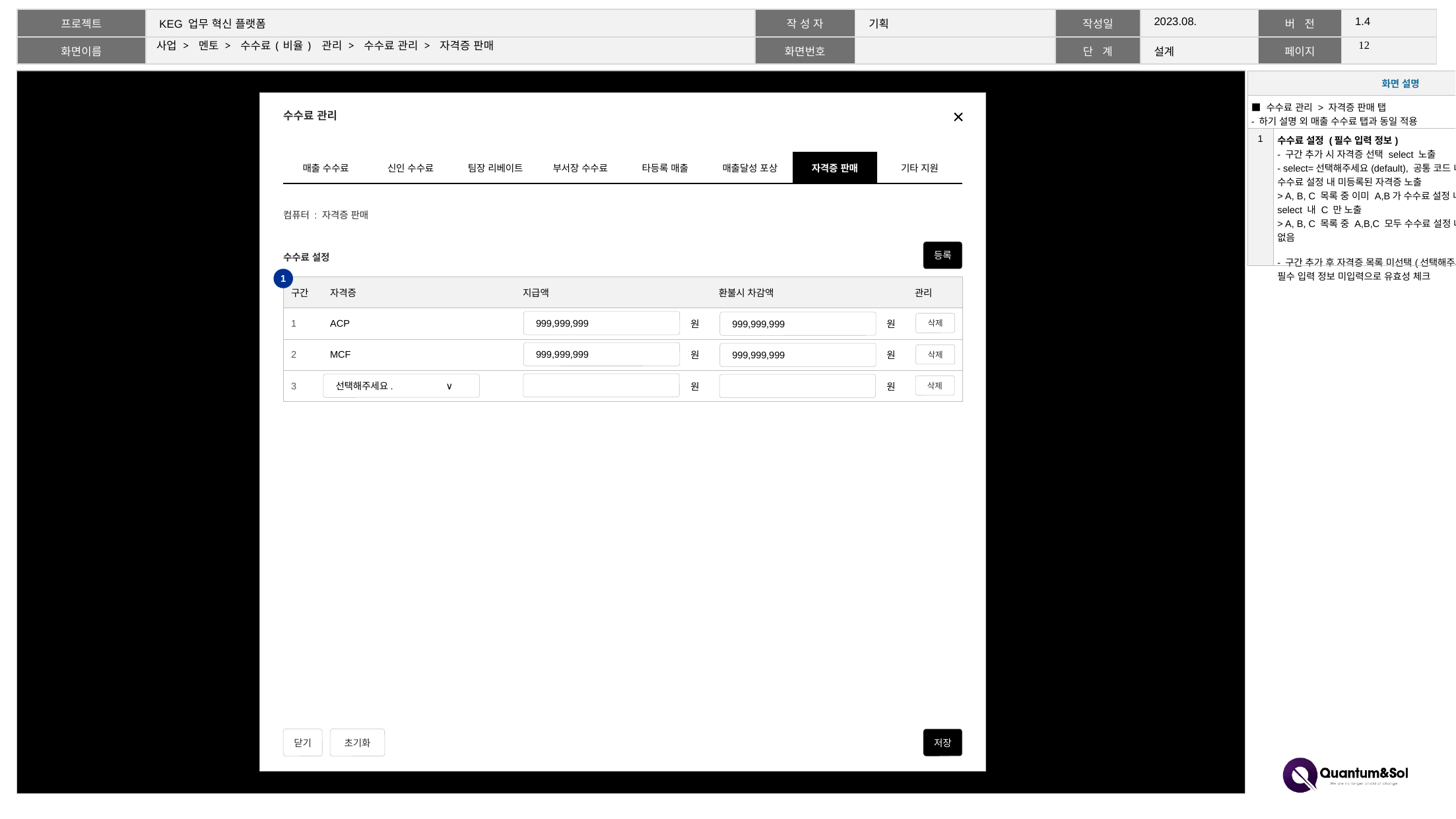

12

# 사업 > 멘토 > 수수료(비율) 관리 > 수수료 관리 > 자격증 판매
| 화면 설명 |  |
| --- | --- |
| ■ 수수료 관리 > 자격증 판매 탭 - 하기 설명 외 매출 수수료 탭과 동일 적용 |  |
| 1 | 수수료 설정 (필수 입력 정보) - 구간 추가 시 자격증 선택 select 노출 - select=선택해주세요(default), 공통 코드 내 자격증 목록 중 수수료 설정 내 미등록된 자격증 노출 > A, B, C 목록 중 이미 A,B가 수수료 설정 내 등록되었을 경우 select 내 C 만 노출 > A, B, C 목록 중 A,B,C 모두 수수료 설정 내 등록되었을 경우 목록 없음 - 구간 추가 후 자격증 목록 미선택(선택해주세요.) 상태로 저장 시 필수 입력 정보 미입력으로 유효성 체크 |
수수료 관리
| 매출 수수료 | 신인 수수료 | 팀장 리베이트 | 부서장 수수료 | 타등록 매출 | 매출달성 포상 | 자격증 판매 | 기타 지원 |
| --- | --- | --- | --- | --- | --- | --- | --- |
컴퓨터 : 자격증 판매
수수료 설정
등록
1
| 구간 | 자격증 | 지급액 | 환불시 차감액 | 관리 |
| --- | --- | --- | --- | --- |
| 1 | ACP | 원 | 원 |  |
| 2 | MCF | 원 | 원 |  |
| 3 |  | 원 | 원 |  |
999,999,999
999,999,999
삭제
999,999,999
999,999,999
삭제

선택해주세요.                    ∨

삭제
닫기
초기화
저장